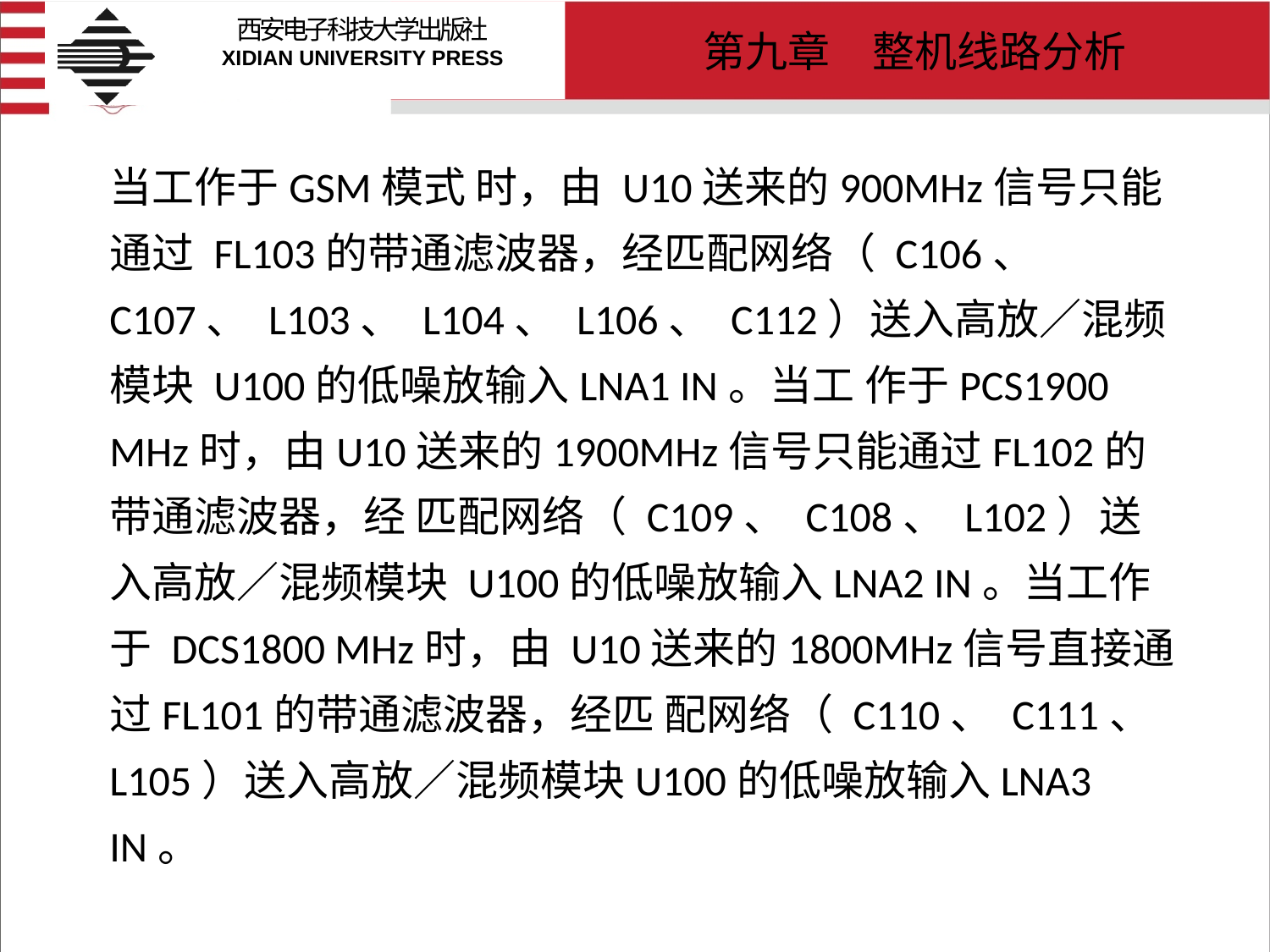

# 当工作于GSM模式 时，由 U10送来的900MHz信号只能通过 FL103的带通滤波器，经匹配网络（ C106、 C107、 L103、 L104、 L106、 C112）送入高放／混频模块 U100的低噪放输入LNA1 IN。当工 作于PCS1900 MHz时，由U10送来的1900MHz信号只能通过FL102的带通滤波器，经 匹配网络（ C109、 C108、 L102）送入高放／混频模块 U100的低噪放输入LNA2 IN。当工作 于 DCS1800 MHz时，由 U10送来的1800MHz信号直接通过FL101的带通滤波器，经匹 配网络（ C110、 C111、 L105）送入高放／混频模块U100的低噪放输入LNA3 IN。